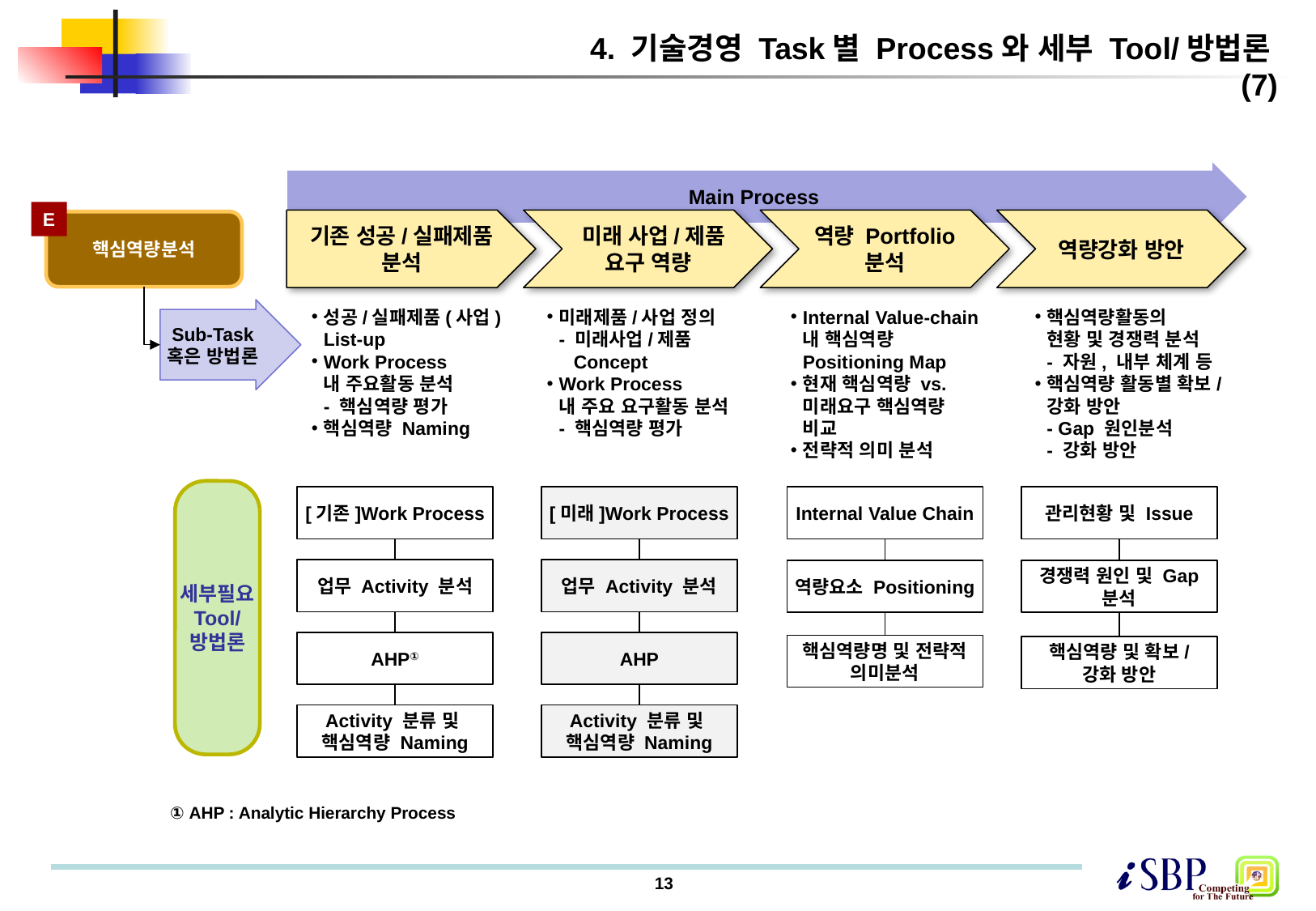

# 4. 기술경영 Task별 Process와 세부 Tool/방법론(7)
Main Process
E
기존 성공/실패제품
분석
 미래 사업/제품
요구 역량
역량 Portfolio
분석
역량강화 방안
핵심역량분석
성공/실패제품(사업)
List-up
Work Process
내 주요활동 분석
- 핵심역량 평가
핵심역량 Naming
미래제품/사업 정의
- 미래사업/제품
  Concept
Work Process
내 주요 요구활동 분석
- 핵심역량 평가

Internal Value-chain
내 핵심역량
Positioning Map
현재 핵심역량 vs.
미래요구 핵심역량
비교
전략적 의미 분석
핵심역량활동의
현황 및 경쟁력 분석
- 자원, 내부 체계 등
핵심역량 활동별 확보/
강화 방안
- Gap 원인분석
- 강화 방안
Sub-Task
혹은 방법론
세부필요
Tool/
방법론
[기존]Work Process
[미래]Work Process
Internal Value Chain
관리현황 및 Issue
업무 Activity 분석
업무 Activity 분석
역량요소 Positioning
경쟁력 원인 및 Gap
분석
AHP①
AHP
핵심역량명 및 전략적
의미분석
핵심역량 및 확보/
강화 방안
Activity 분류 및
핵심역량 Naming
Activity 분류 및
핵심역량 Naming
① AHP : Analytic Hierarchy Process
13